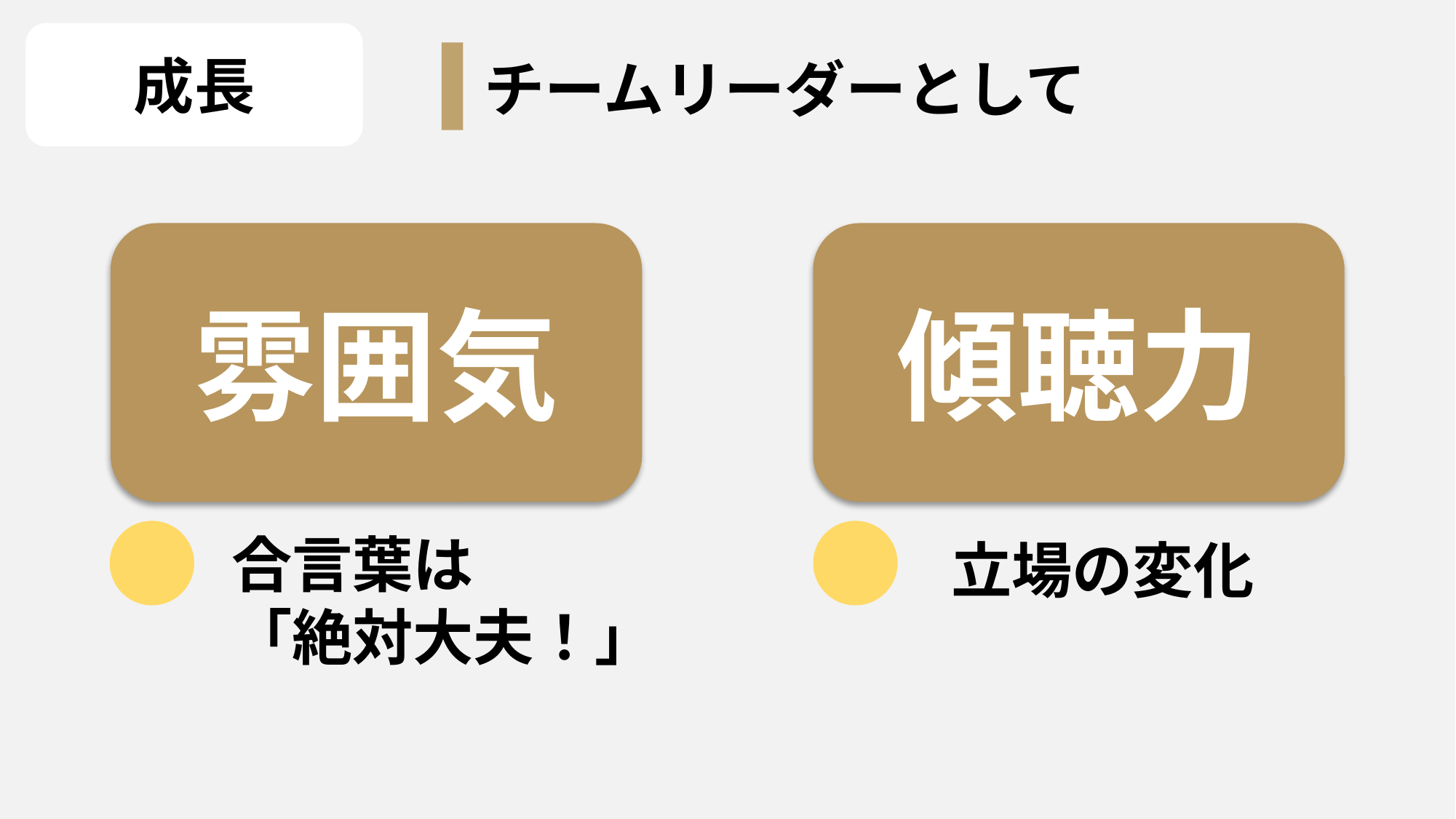

成長

チームリーダーとして
雰囲気
傾聴力

合言葉は
「絶対大夫！」
立場の変化